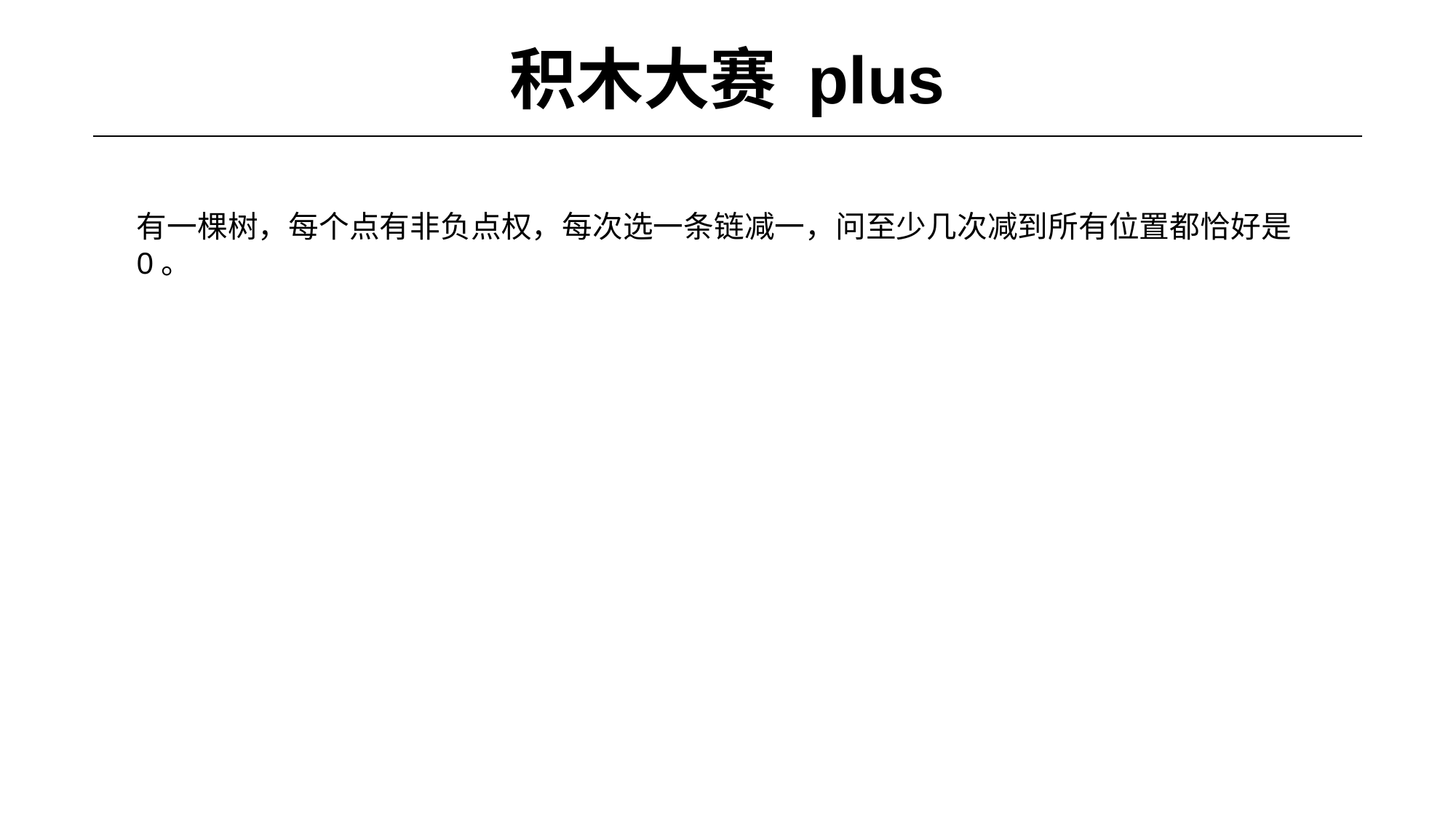

# 积木大赛 plus
有一棵树，每个点有非负点权，每次选一条链减一，问至少几次减到所有位置都恰好是 0。